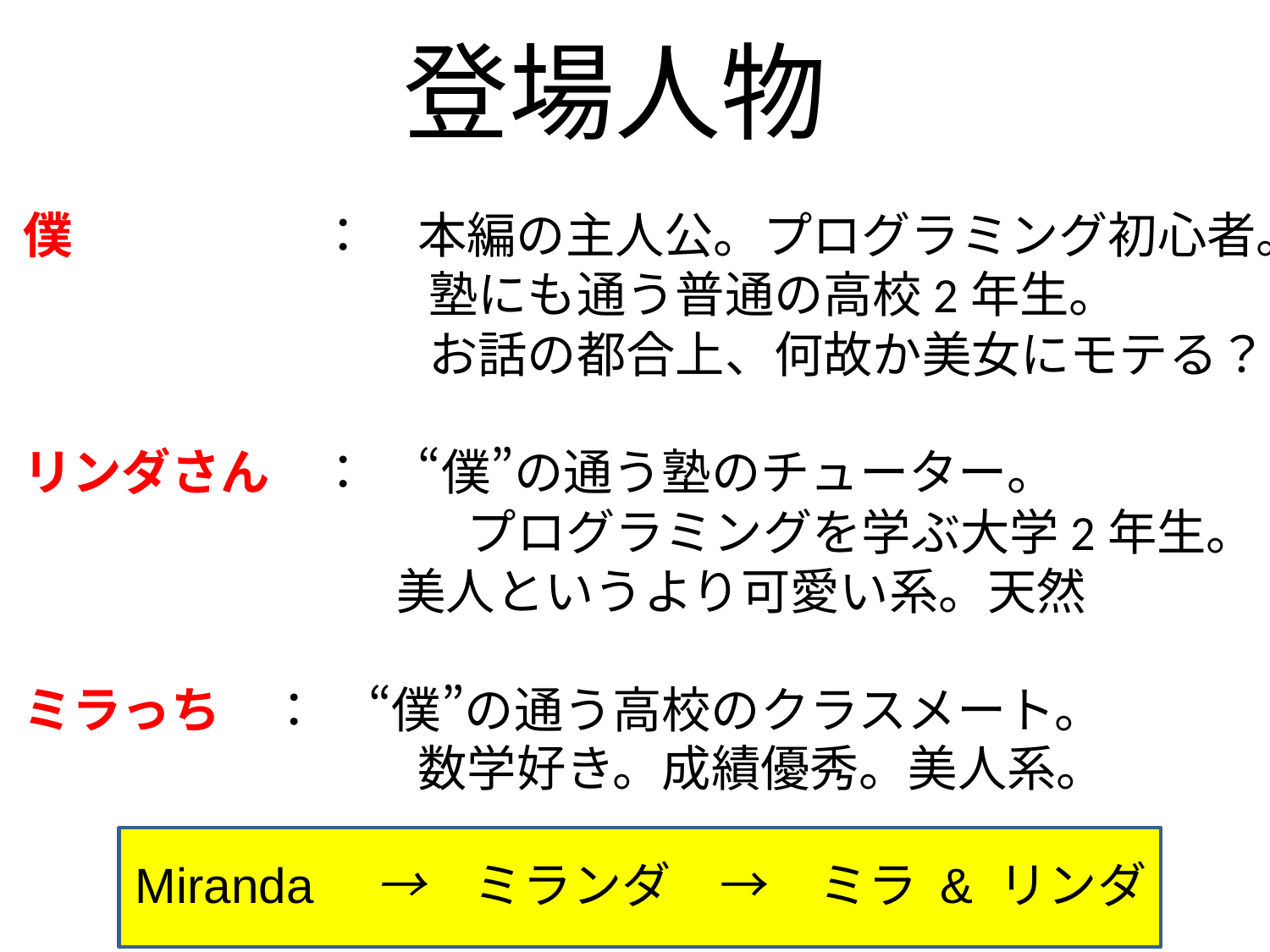

登場人物
僕　　　　　：　本編の主人公。プログラミング初心者。
　　　　　　　　 塾にも通う普通の高校2年生。
　　　　　　　　 お話の都合上、何故か美女にモテる？

リンダさん　：　“僕”の通う塾のチューター。
　　　　　　　　　プログラミングを学ぶ大学2年生。
	　　　　　美人というより可愛い系。天然

ミラっち　：　“僕”の通う高校のクラスメート。
　　　　　　　　数学好き。成績優秀。美人系。

Miranda　→　ミランダ　→　ミラ & リンダ